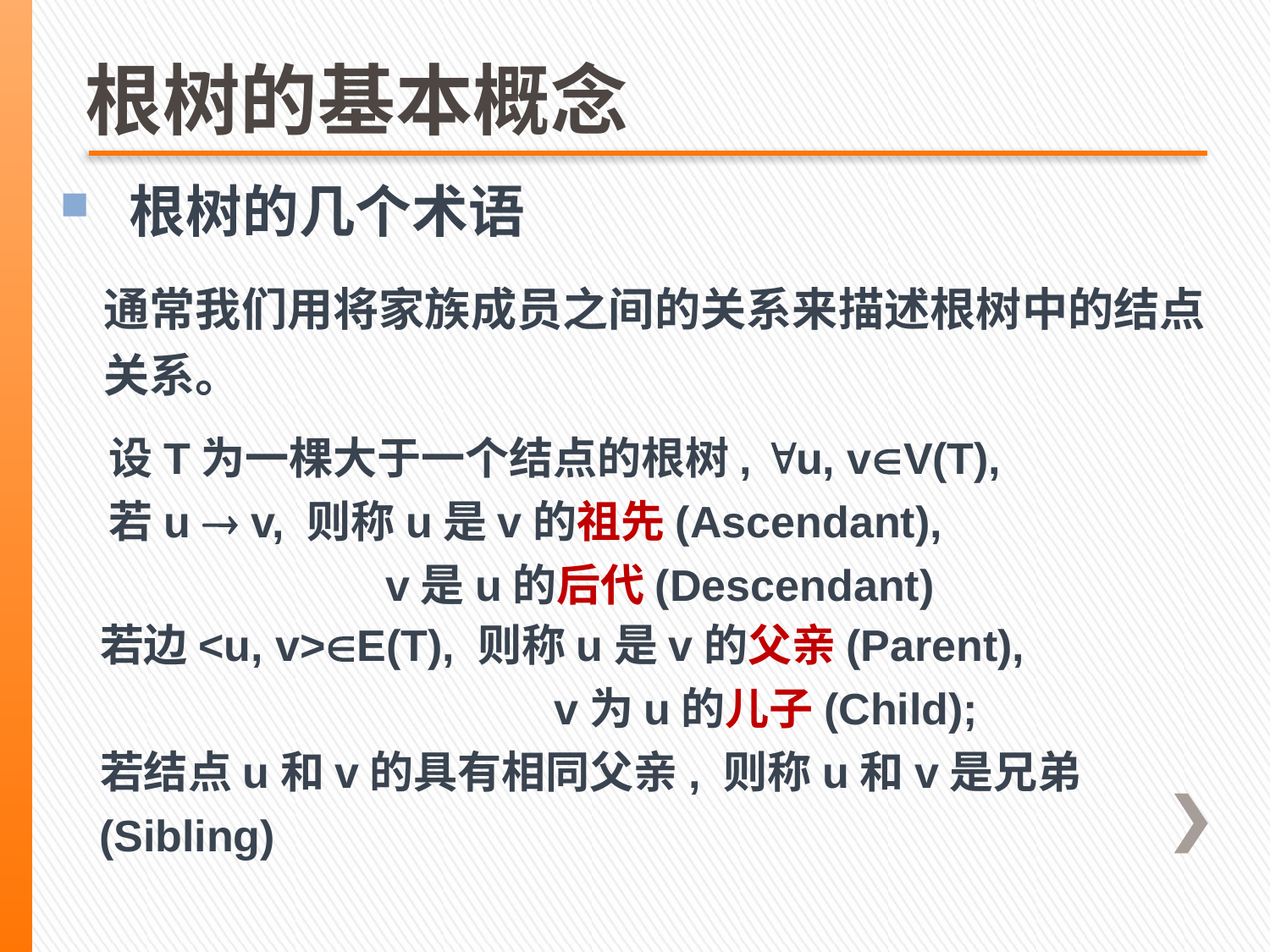

根树的基本概念
  根树的几个术语
通常我们用将家族成员之间的关系来描述根树中的结点关系。
  设T为一棵大于一个结点的根树, ∀u, v∈V(T),
  若u → v, 则称u是v的祖先(Ascendant),
                         v是u的后代(Descendant)
若边<u, v>∈E(T), 则称u是v的父亲(Parent),
                                     v为u的儿子(Child);
若结点u和v的具有相同父亲, 则称u和v是兄弟(Sibling)